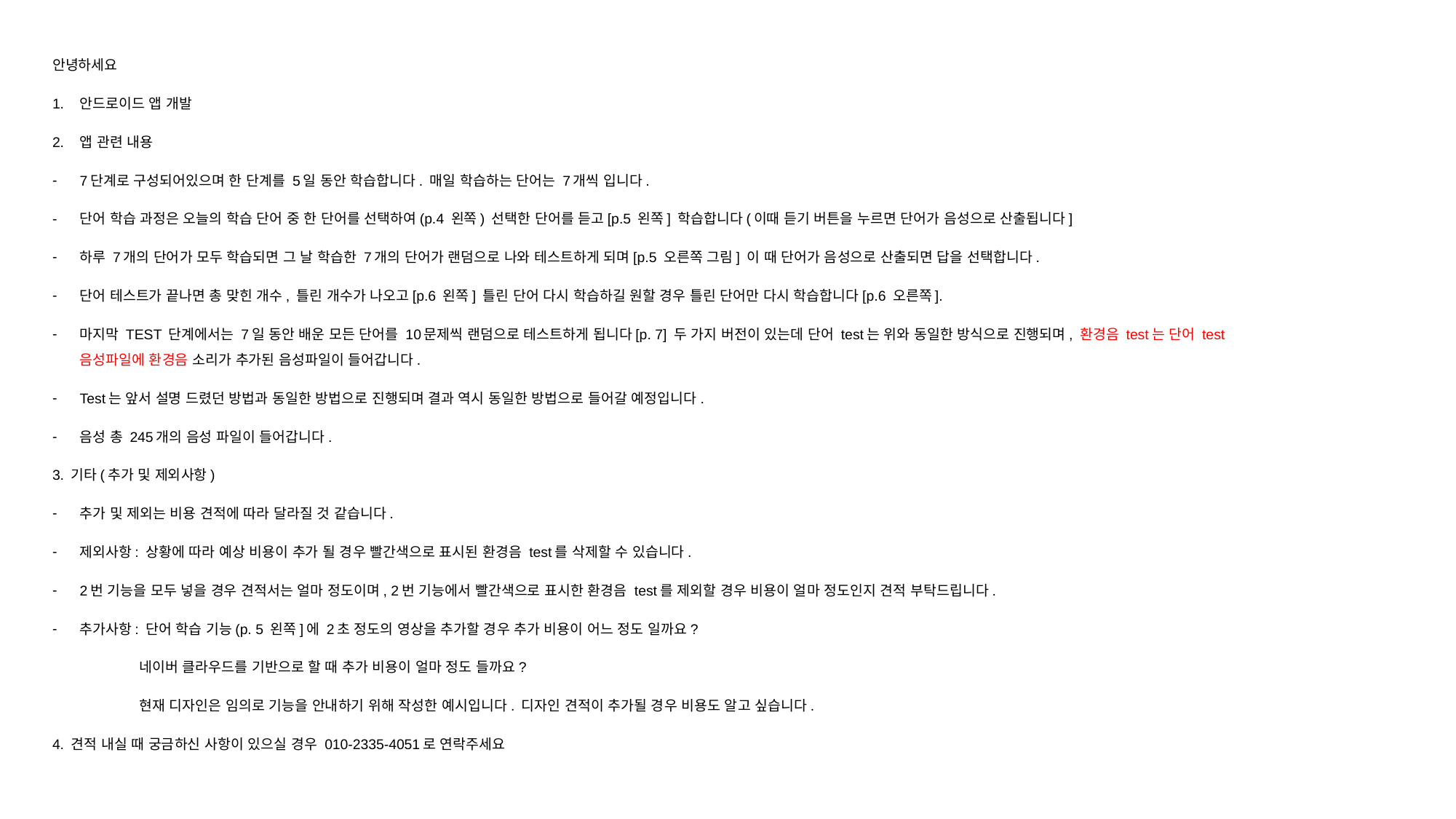

안녕하세요
안드로이드 앱 개발
앱 관련 내용
7단계로 구성되어있으며 한 단계를 5일 동안 학습합니다. 매일 학습하는 단어는 7개씩 입니다.
단어 학습 과정은 오늘의 학습 단어 중 한 단어를 선택하여(p.4 왼쪽) 선택한 단어를 듣고[p.5 왼쪽] 학습합니다(이때 듣기 버튼을 누르면 단어가 음성으로 산출됩니다]
하루 7개의 단어가 모두 학습되면 그 날 학습한 7개의 단어가 랜덤으로 나와 테스트하게 되며[p.5 오른쪽 그림] 이 때 단어가 음성으로 산출되면 답을 선택합니다.
단어 테스트가 끝나면 총 맞힌 개수, 틀린 개수가 나오고[p.6 왼쪽] 틀린 단어 다시 학습하길 원할 경우 틀린 단어만 다시 학습합니다[p.6 오른쪽].
마지막 TEST 단계에서는 7일 동안 배운 모든 단어를 10문제씩 랜덤으로 테스트하게 됩니다[p. 7] 두 가지 버전이 있는데 단어 test는 위와 동일한 방식으로 진행되며, 환경음 test는 단어 test 음성파일에 환경음 소리가 추가된 음성파일이 들어갑니다.
Test는 앞서 설명 드렸던 방법과 동일한 방법으로 진행되며 결과 역시 동일한 방법으로 들어갈 예정입니다.
음성 총 245개의 음성 파일이 들어갑니다.
3. 기타(추가 및 제외사항)
추가 및 제외는 비용 견적에 따라 달라질 것 같습니다.
제외사항: 상황에 따라 예상 비용이 추가 될 경우 빨간색으로 표시된 환경음 test를 삭제할 수 있습니다.
2번 기능을 모두 넣을 경우 견적서는 얼마 정도이며, 2번 기능에서 빨간색으로 표시한 환경음 test를 제외할 경우 비용이 얼마 정도인지 견적 부탁드립니다.
추가사항: 단어 학습 기능(p. 5 왼쪽]에 2초 정도의 영상을 추가할 경우 추가 비용이 어느 정도 일까요?
                     네이버 클라우드를 기반으로 할 때 추가 비용이 얼마 정도 들까요?
                     현재 디자인은 임의로 기능을 안내하기 위해 작성한 예시입니다. 디자인 견적이 추가될 경우 비용도 알고 싶습니다.
4. 견적 내실 때 궁금하신 사항이 있으실 경우 010-2335-4051로 연락주세요